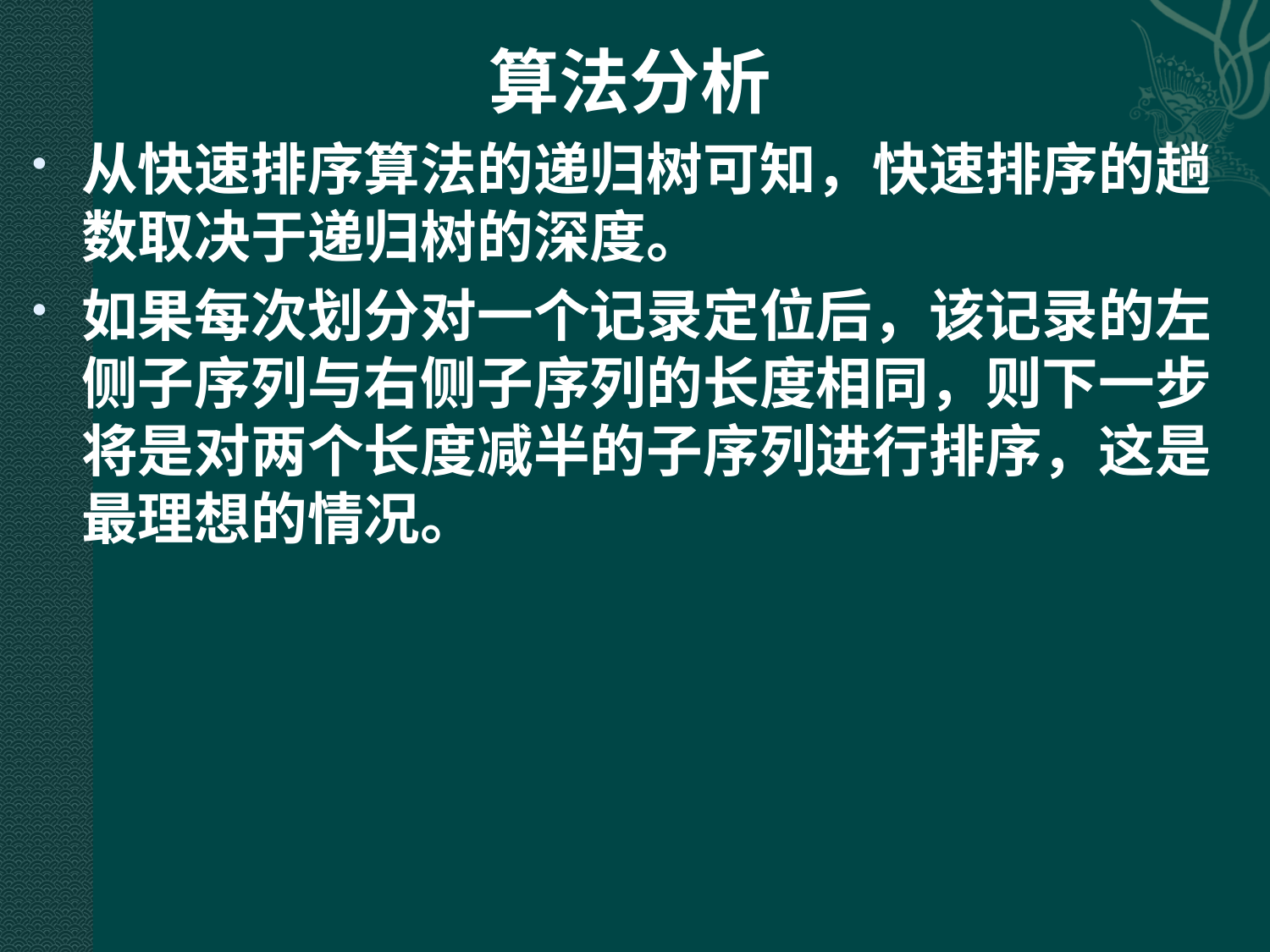

算法分析
从快速排序算法的递归树可知，快速排序的趟数取决于递归树的深度。
如果每次划分对一个记录定位后，该记录的左侧子序列与右侧子序列的长度相同，则下一步将是对两个长度减半的子序列进行排序，这是最理想的情况。